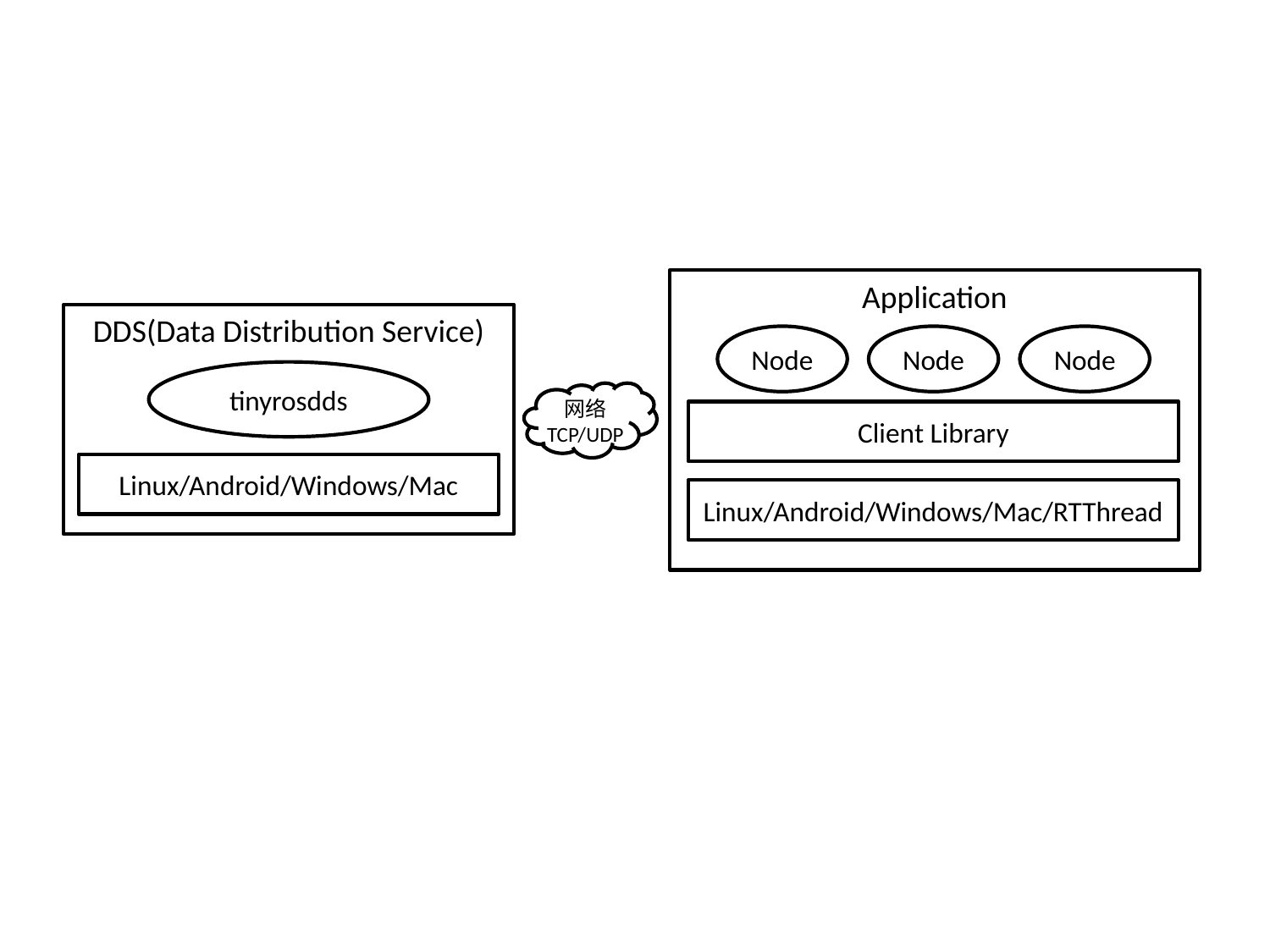

Application
DDS(Data Distribution Service)
Node
Node
Node
tinyrosdds

网络
TCP/UDP
Client Library
Linux/Android/Windows/Mac
Linux/Android/Windows/Mac/RTThread